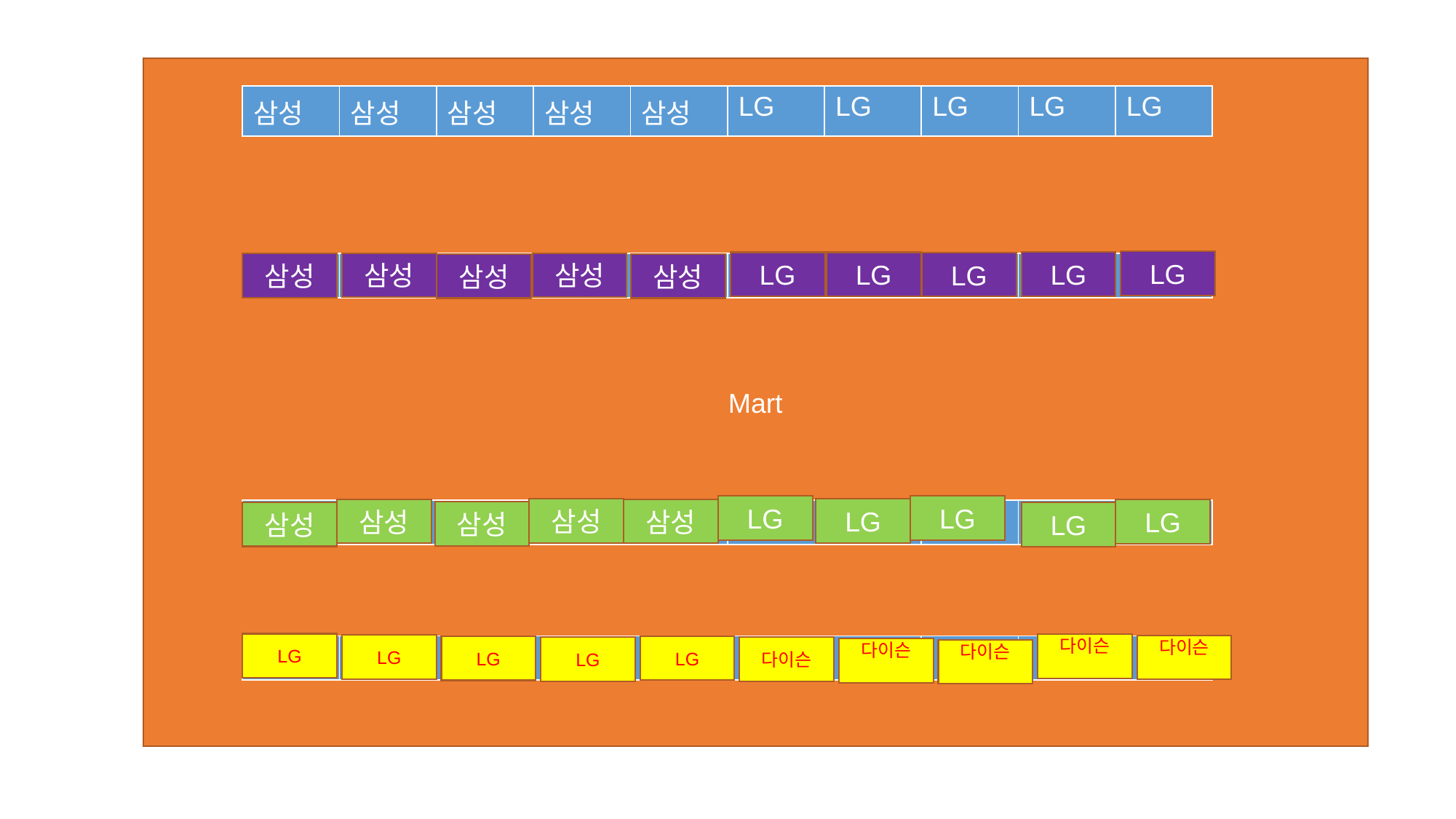

Mart
| 삼성 | 삼성 | 삼성 | 삼성 | 삼성 | LG | LG | LG | LG | LG |
| --- | --- | --- | --- | --- | --- | --- | --- | --- | --- |
LG
LG
LG
LG
LG
삼성
삼성
|  |  |  |  |  |  |  |  |  |  |
| --- | --- | --- | --- | --- | --- | --- | --- | --- | --- |
삼성
삼성
삼성
LG
LG
삼성
LG
삼성
삼성
LG
|  |  |  |  |  |  |  |  |  |  |
| --- | --- | --- | --- | --- | --- | --- | --- | --- | --- |
삼성
삼성
LG
LG
다이슨

LG
다이슨

|  |  |  |  |  |  |  |  |  |  |
| --- | --- | --- | --- | --- | --- | --- | --- | --- | --- |
LG
LG
다이슨
LG
다이슨

다이슨